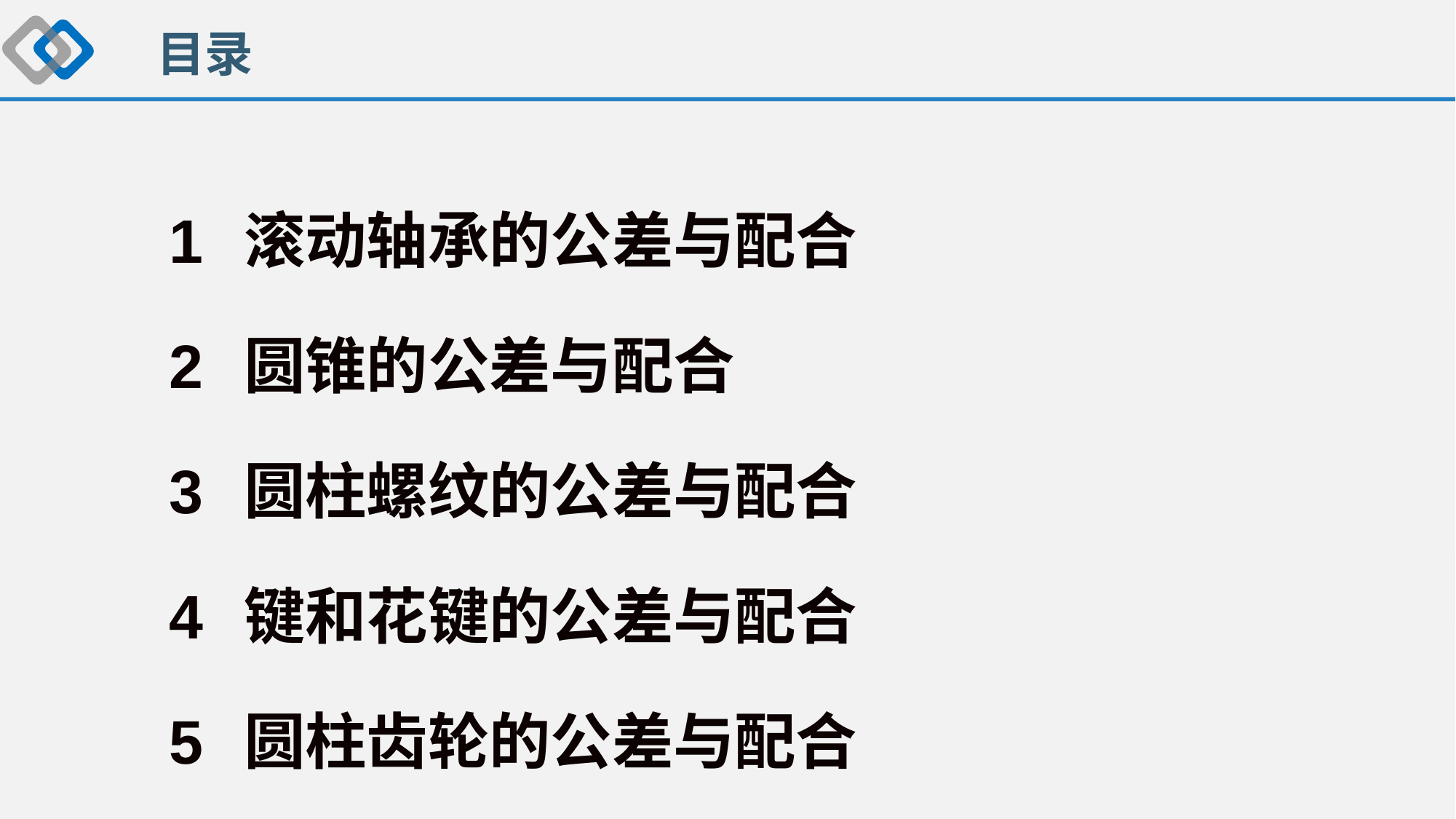

# 目录
1  滚动轴承的公差与配合
2  圆锥的公差与配合
3  圆柱螺纹的公差与配合
4  键和花键的公差与配合
5  圆柱齿轮的公差与配合